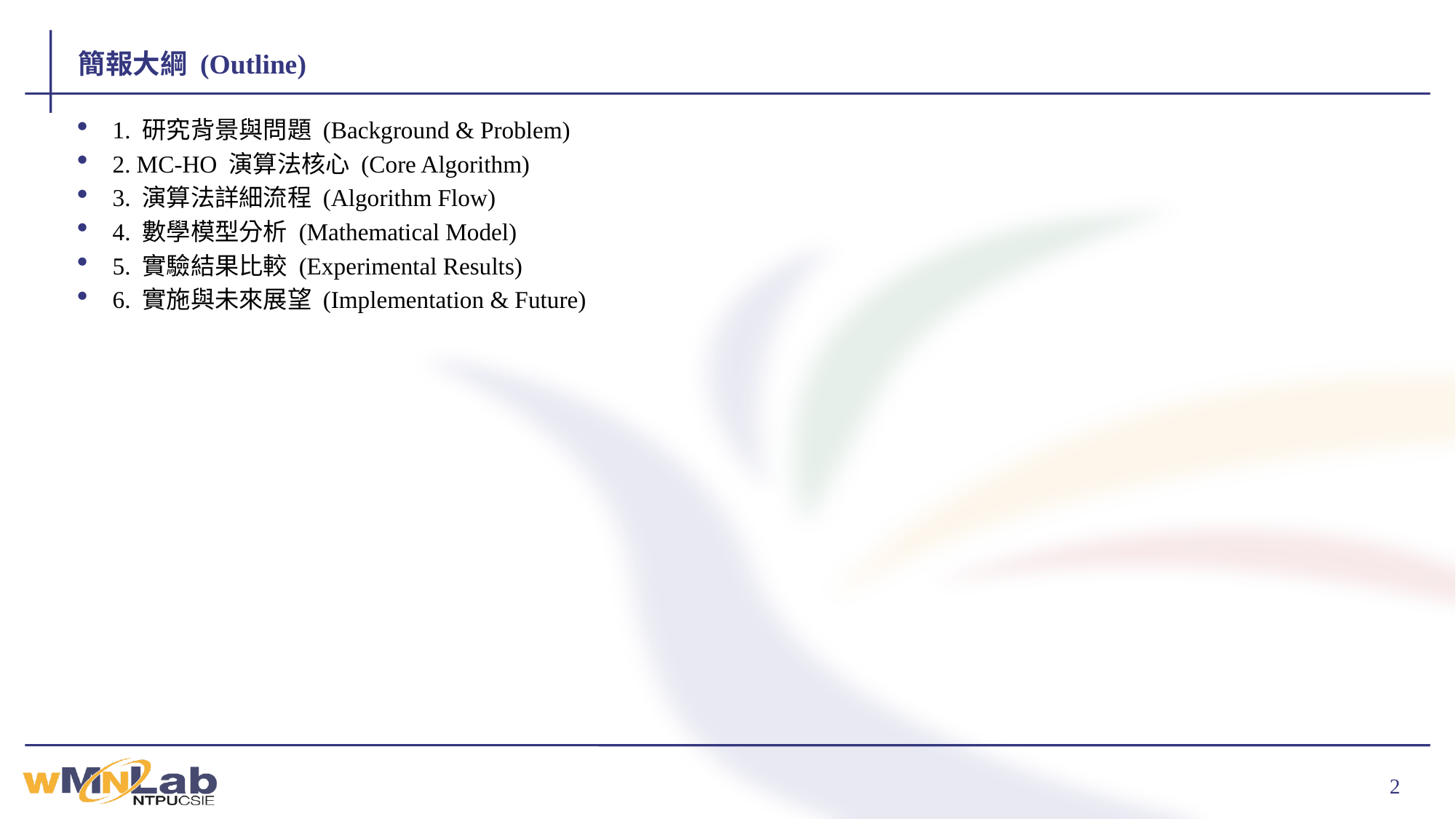

# 簡報大綱 (Outline)
1. 研究背景與問題 (Background & Problem)
2. MC-HO 演算法核心 (Core Algorithm)
3. 演算法詳細流程 (Algorithm Flow)
4. 數學模型分析 (Mathematical Model)
5. 實驗結果比較 (Experimental Results)
6. 實施與未來展望 (Implementation & Future)